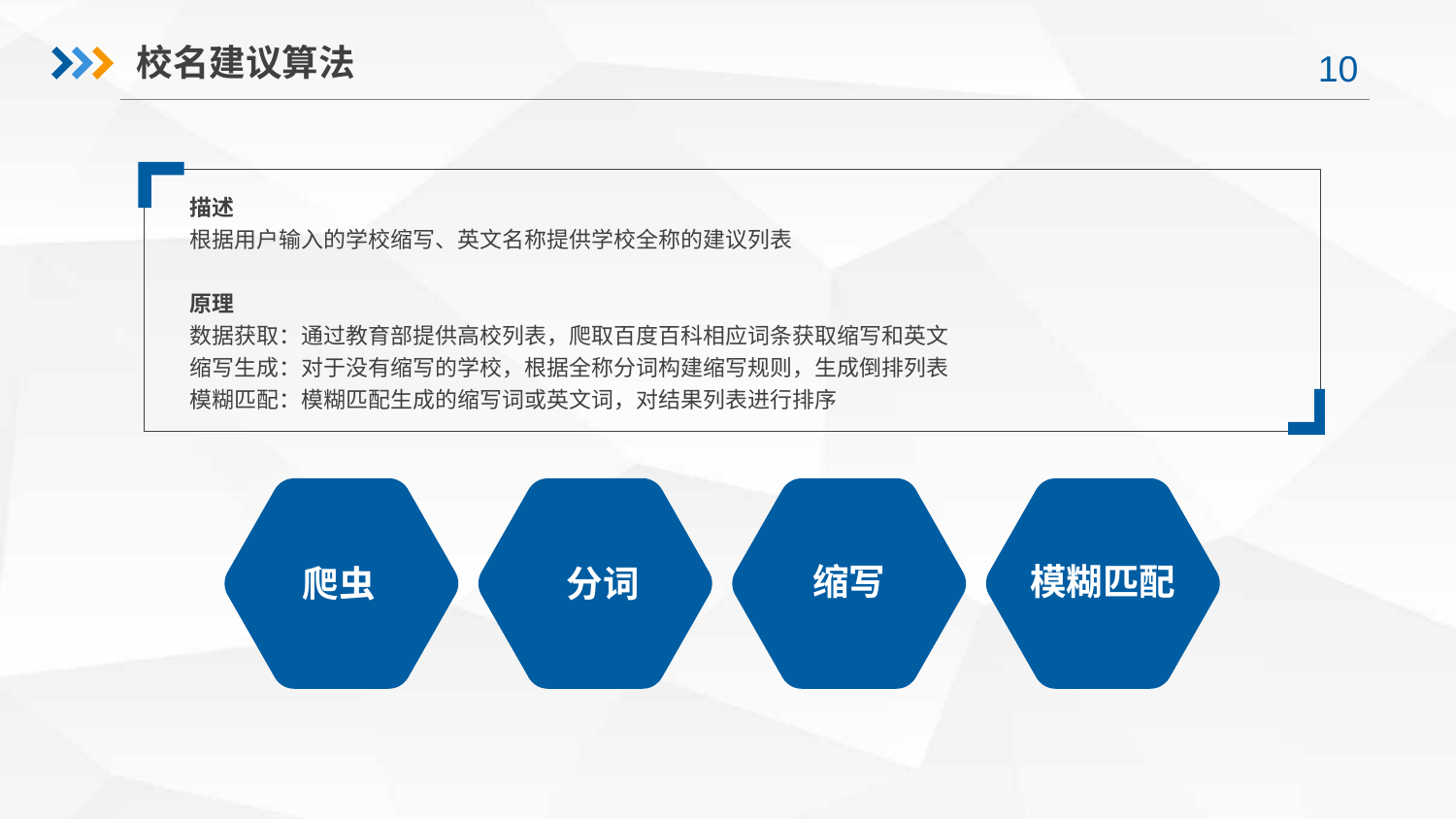

校名建议算法

描述
根据用户输入的学校缩写、英文名称提供学校全称的建议列表

原理
数据获取：通过教育部提供高校列表，爬取百度百科相应词条获取缩写和英文
缩写生成：对于没有缩写的学校，根据全称分词构建缩写规则，生成倒排列表
模糊匹配：模糊匹配生成的缩写词或英文词，对结果列表进行排序

模糊匹配
缩写
爬虫
分词